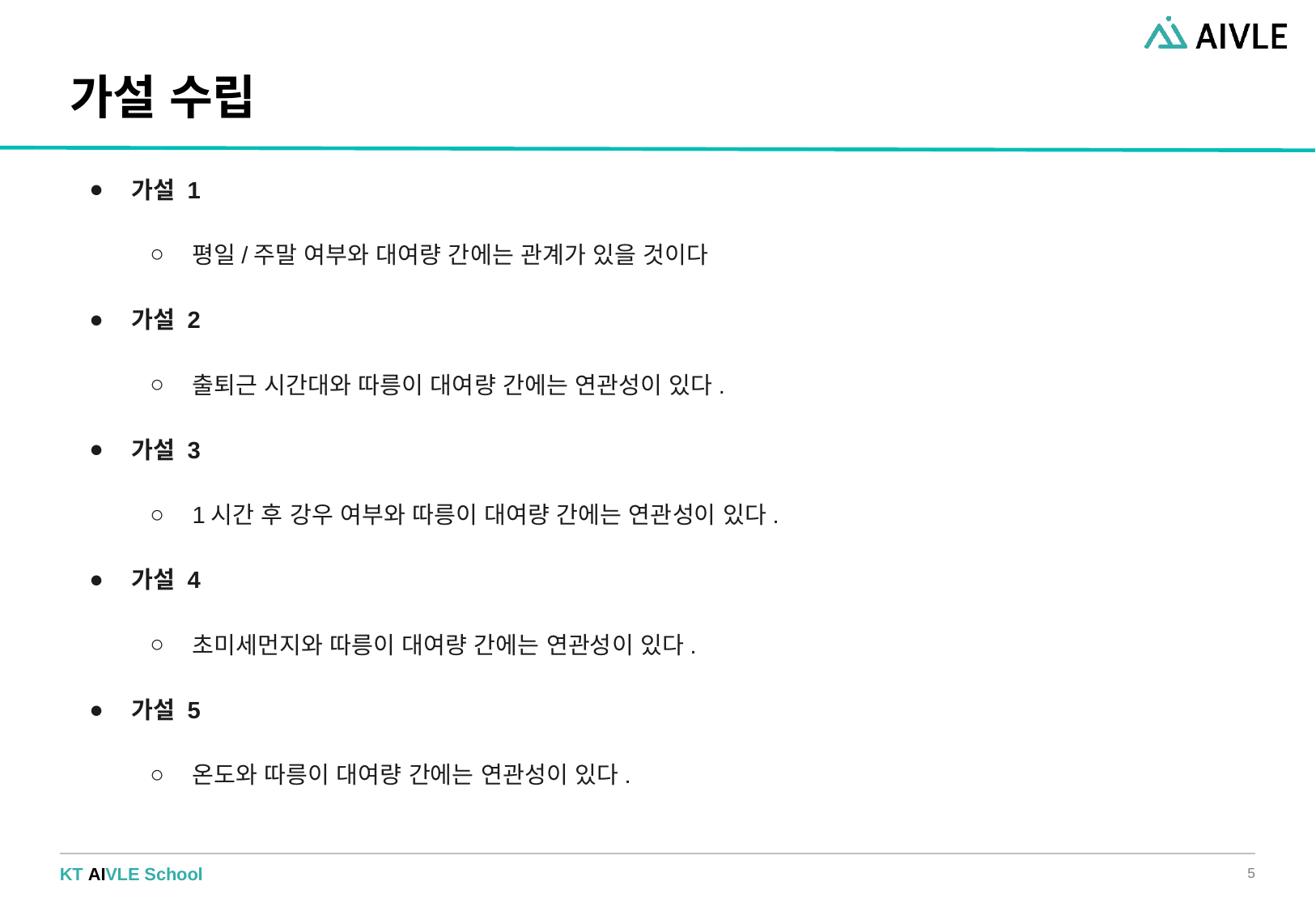

# 가설 수립
가설 1

평일/주말 여부와 대여량 간에는 관계가 있을 것이다

가설 2

출퇴근 시간대와 따릉이 대여량 간에는 연관성이 있다.

가설 3

1시간 후 강우 여부와 따릉이 대여량 간에는 연관성이 있다.

가설 4

초미세먼지와 따릉이 대여량 간에는 연관성이 있다.

가설 5

온도와 따릉이 대여량 간에는 연관성이 있다.